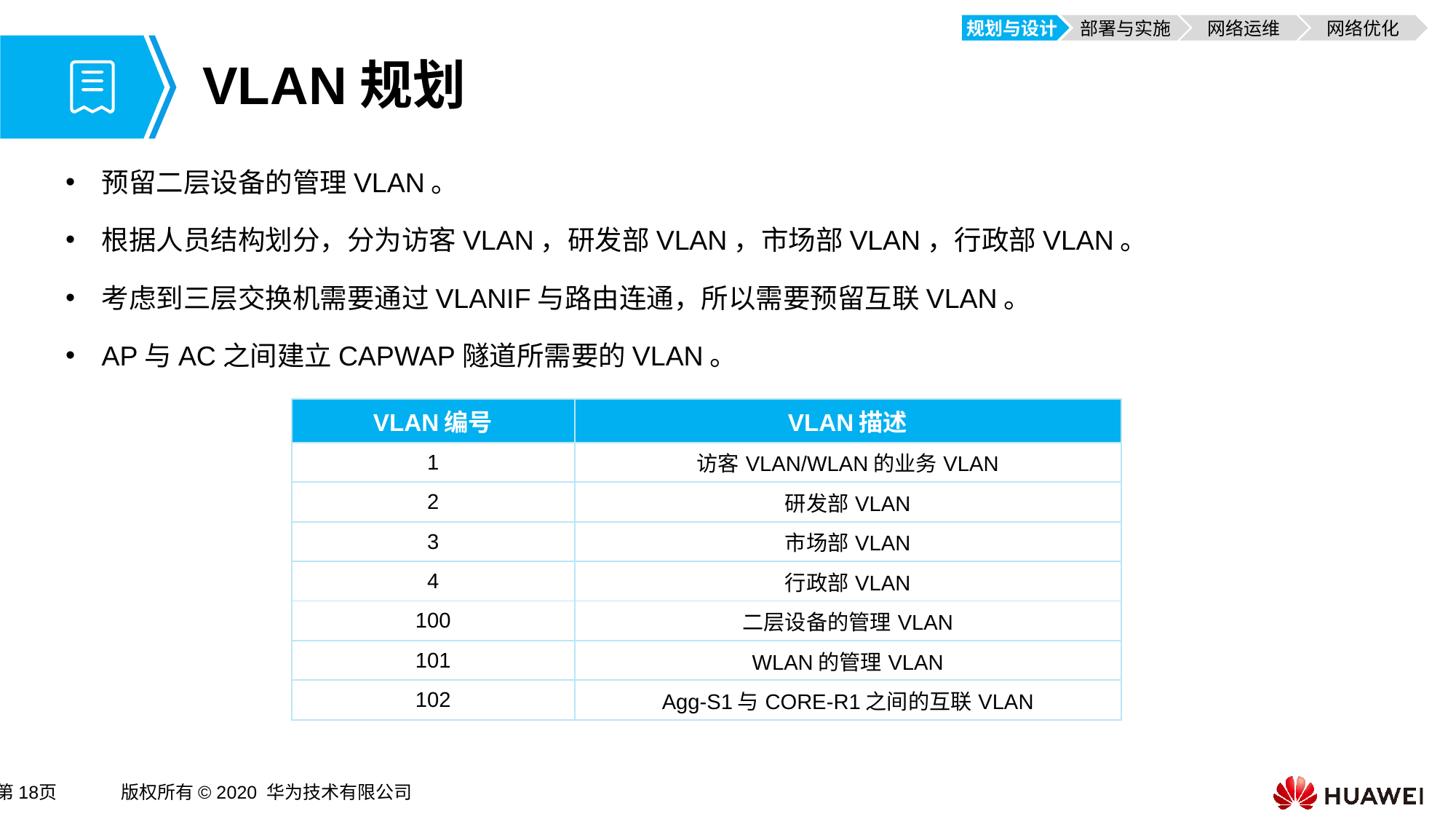

规划与设计
部署与实施
网络运维
网络优化
# VLAN规划
预留二层设备的管理VLAN。
根据人员结构划分，分为访客VLAN，研发部VLAN，市场部VLAN，行政部VLAN。
考虑到三层交换机需要通过VLANIF与路由连通，所以需要预留互联VLAN。
AP与AC之间建立CAPWAP隧道所需要的VLAN。
| VLAN编号 | VLAN描述 |
| --- | --- |
| 1 | 访客VLAN/WLAN的业务VLAN |
| 2 | 研发部VLAN |
| 3 | 市场部VLAN |
| 4 | 行政部VLAN |
| 100 | 二层设备的管理VLAN |
| 101 | WLAN的管理VLAN |
| 102 | Agg-S1与CORE-R1之间的互联VLAN |